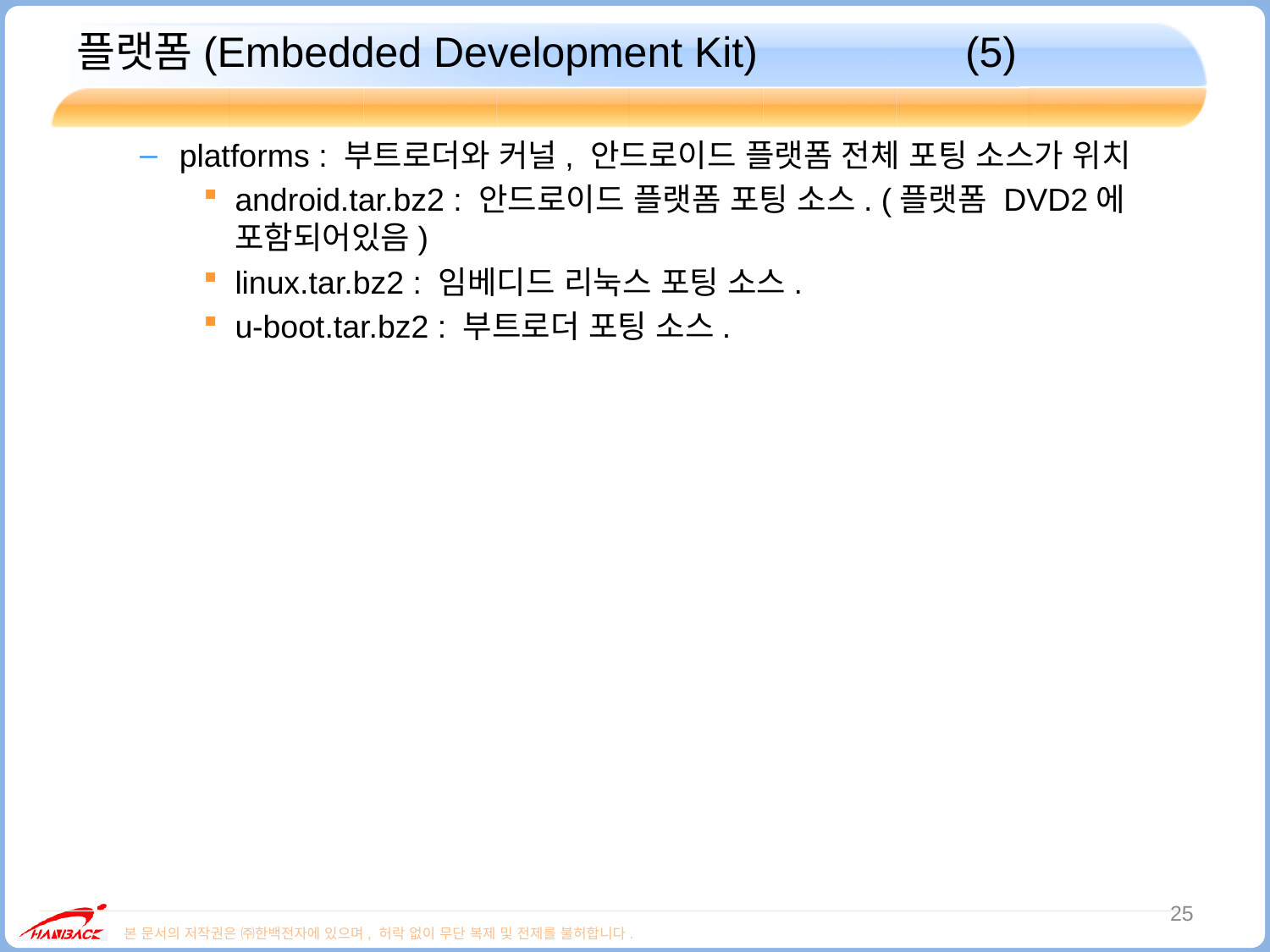

# 플랫폼(Embedded Development Kit)		(5)
platforms : 부트로더와 커널, 안드로이드 플랫폼 전체 포팅 소스가 위치
android.tar.bz2 : 안드로이드 플랫폼 포팅 소스. (플랫폼 DVD2에 포함되어있음)
linux.tar.bz2 : 임베디드 리눅스 포팅 소스.
u-boot.tar.bz2 : 부트로더 포팅 소스.
25